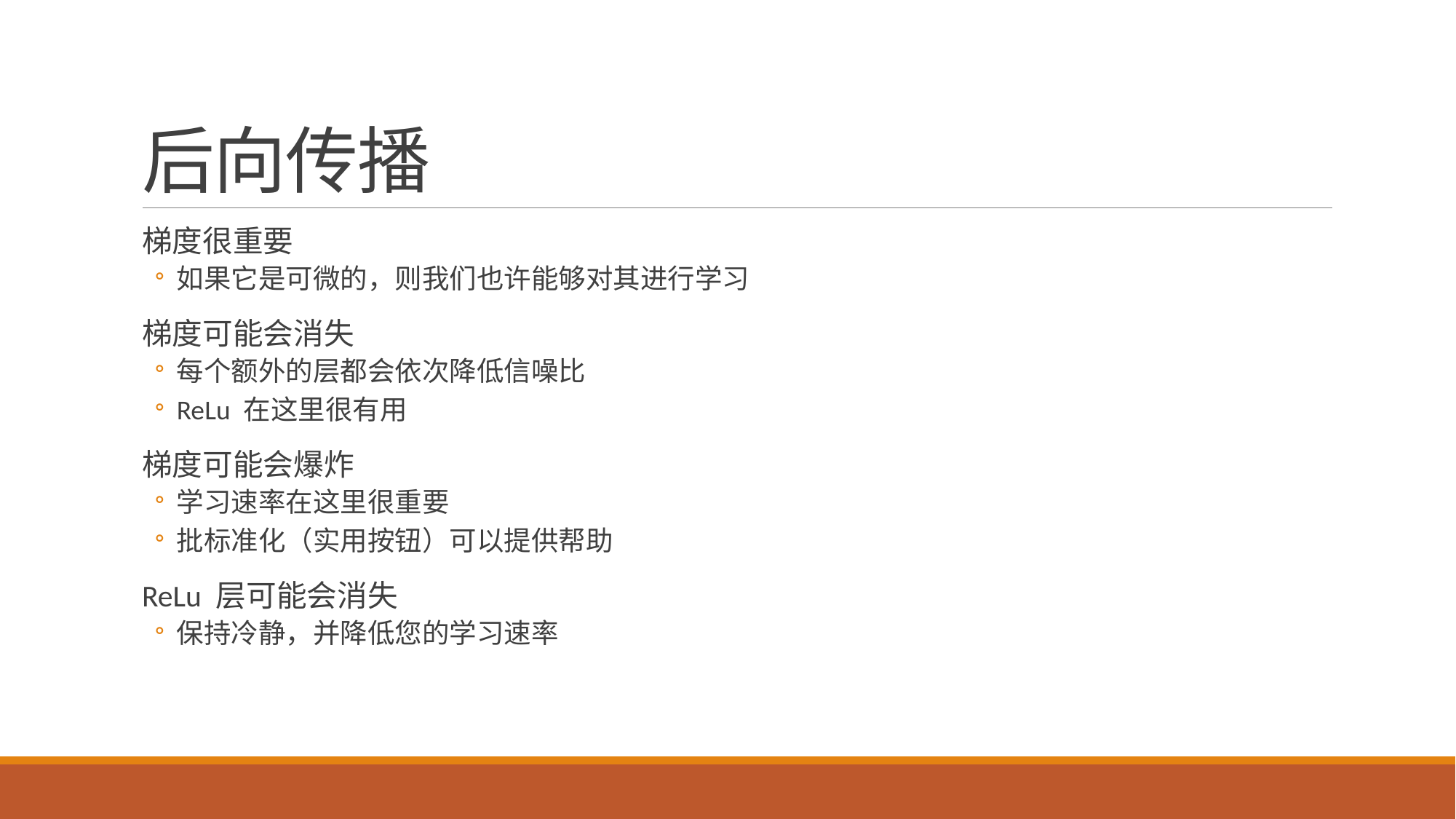

# 后向传播
梯度很重要
如果它是可微的，则我们也许能够对其进行学习
梯度可能会消失
每个额外的层都会依次降低信噪比
ReLu 在这里很有用
梯度可能会爆炸
学习速率在这里很重要
批标准化（实用按钮）可以提供帮助
ReLu 层可能会消失
保持冷静，并降低您的学习速率